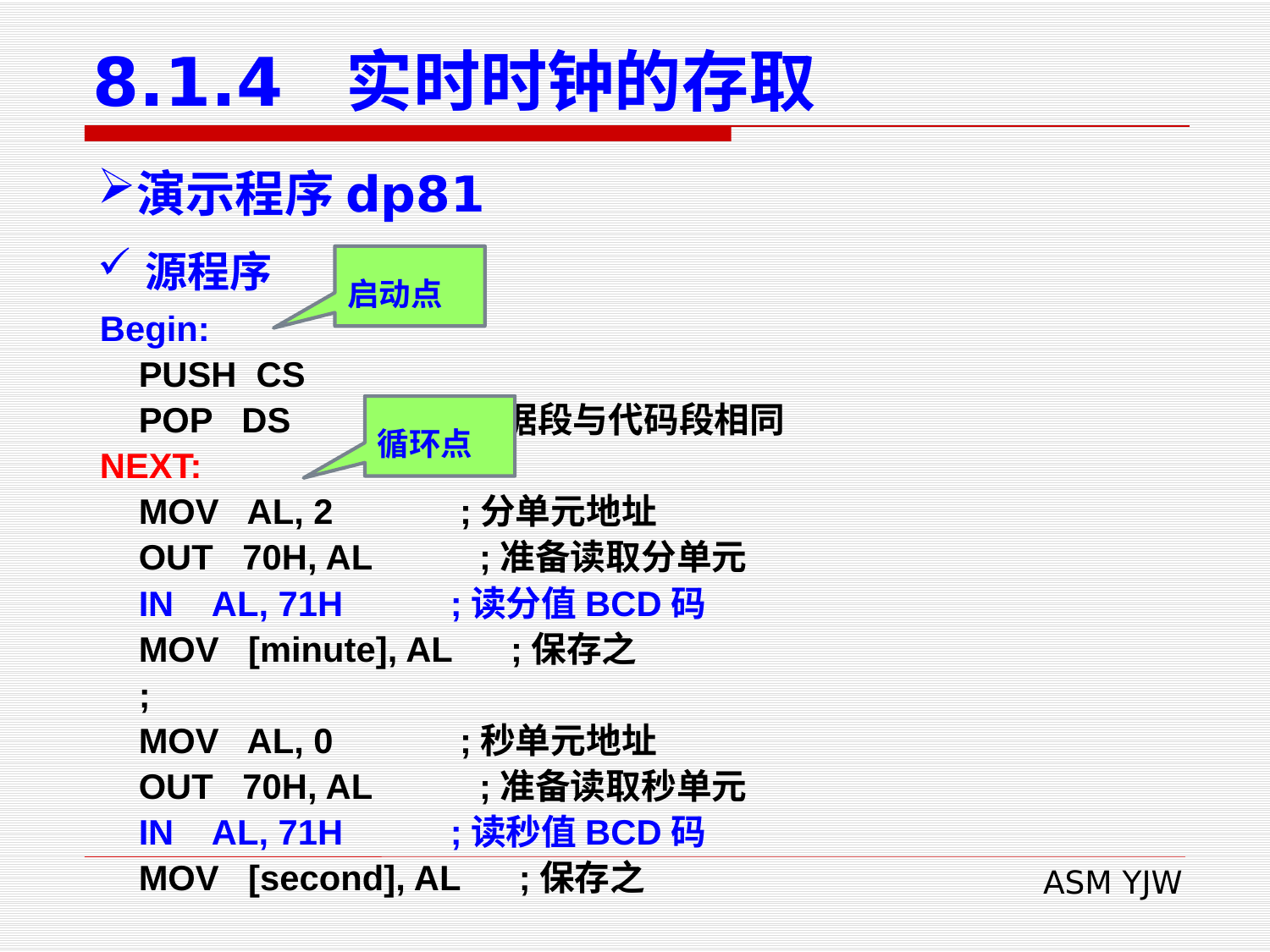

# 8.1.4  实时时钟的存取
演示程序dp81
源程序
启动点
Begin:
    PUSH  CS
    POP   DS                ;数据段与代码段相同
NEXT:
    MOV   AL, 2             ;分单元地址
    OUT   70H, AL           ;准备读取分单元
    IN    AL, 71H           ;读分值BCD码
    MOV   [minute], AL      ;保存之
    ;
    MOV   AL, 0             ;秒单元地址
    OUT   70H, AL           ;准备读取秒单元
    IN    AL, 71H           ;读秒值BCD码
    MOV   [second], AL      ;保存之
循环点